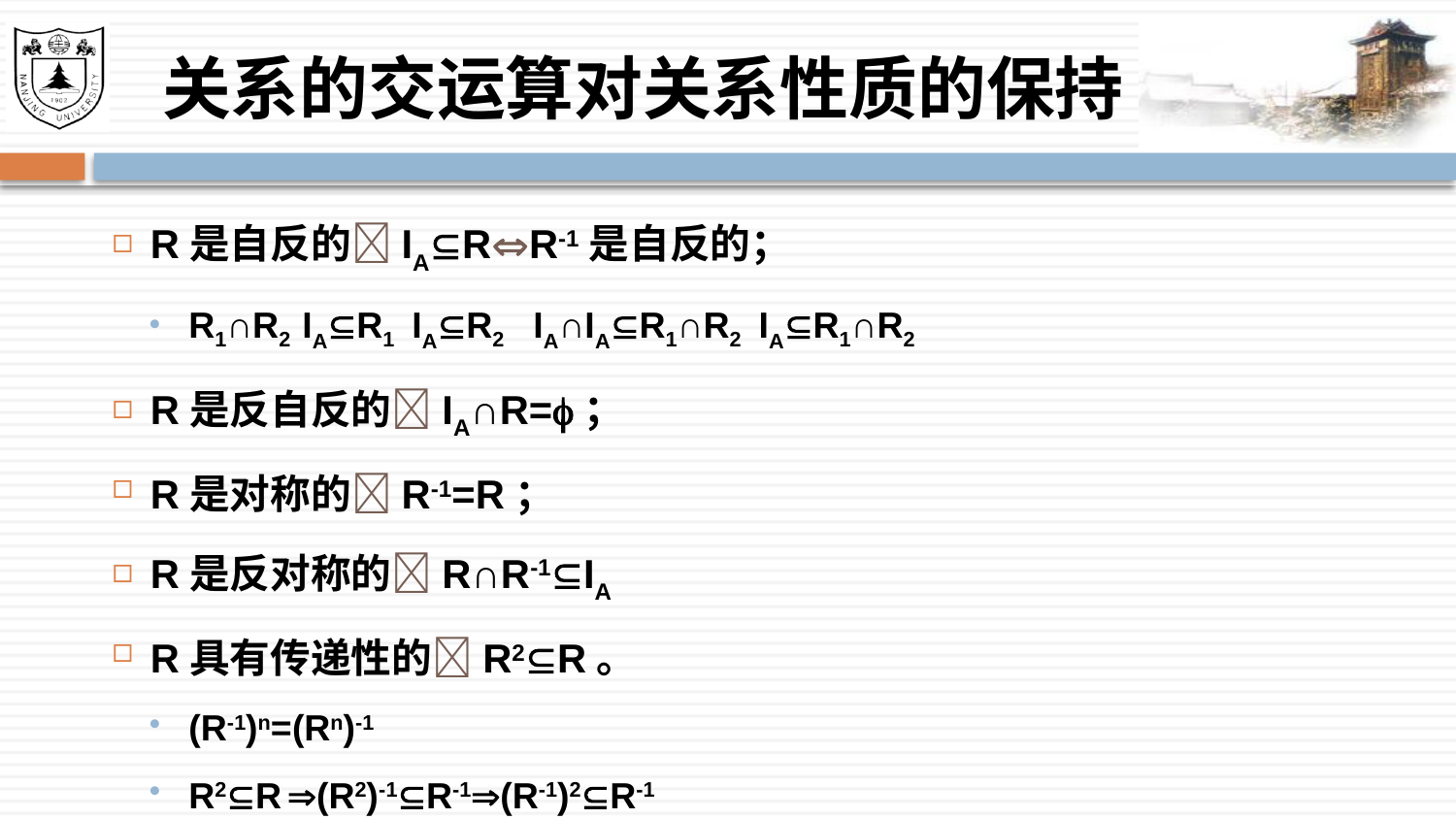

# 关系的交运算对关系性质的保持
R是自反的⇔IA⊆R⇔R-1是自反的；
R1∩R2  IA⊆R1   IA⊆R2     IA∩IA⊆R1∩R2   IA⊆R1∩R2
R是反自反的⇔IA∩R=φ；
R是对称的⇔R-1=R；
R是反对称的⇔R∩R-1⊆IA
R具有传递性的⇔R2⊆R。
(R-1)n=(Rn)-1
R2⊆R ⇒(R2)-1⊆R-1⇒(R-1)2⊆R-1